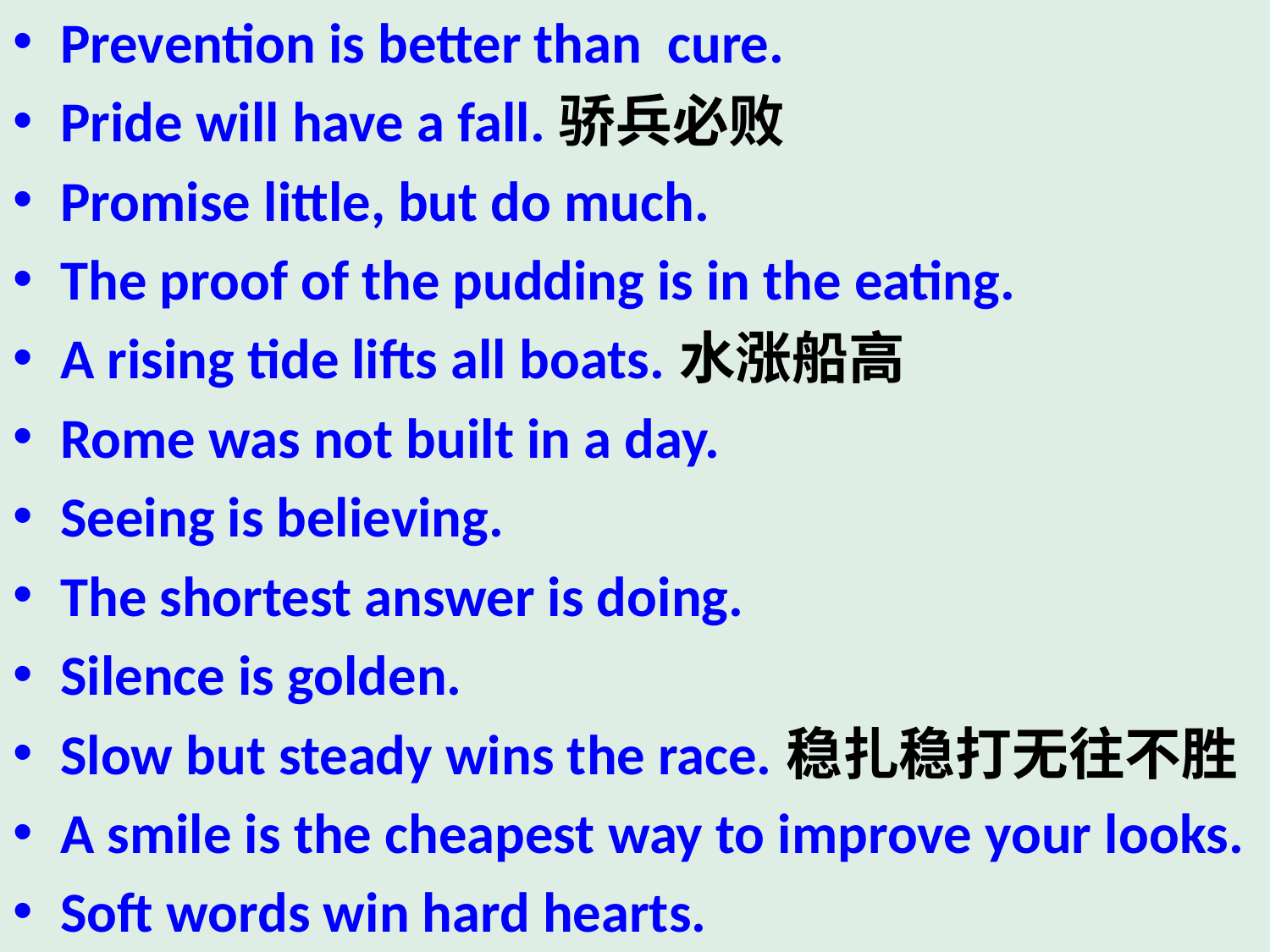

Prevention is better than  cure.
Pride will have a fall.骄兵必败
Promise little, but do much.
The proof of the pudding is in the eating.
A rising tide lifts all boats.水涨船高
Rome was not built in a day.
Seeing is believing.
The shortest answer is doing.
Silence is golden.
Slow but steady wins the race.稳扎稳打无往不胜
A smile is the cheapest way to improve your looks.
Soft words win hard hearts.